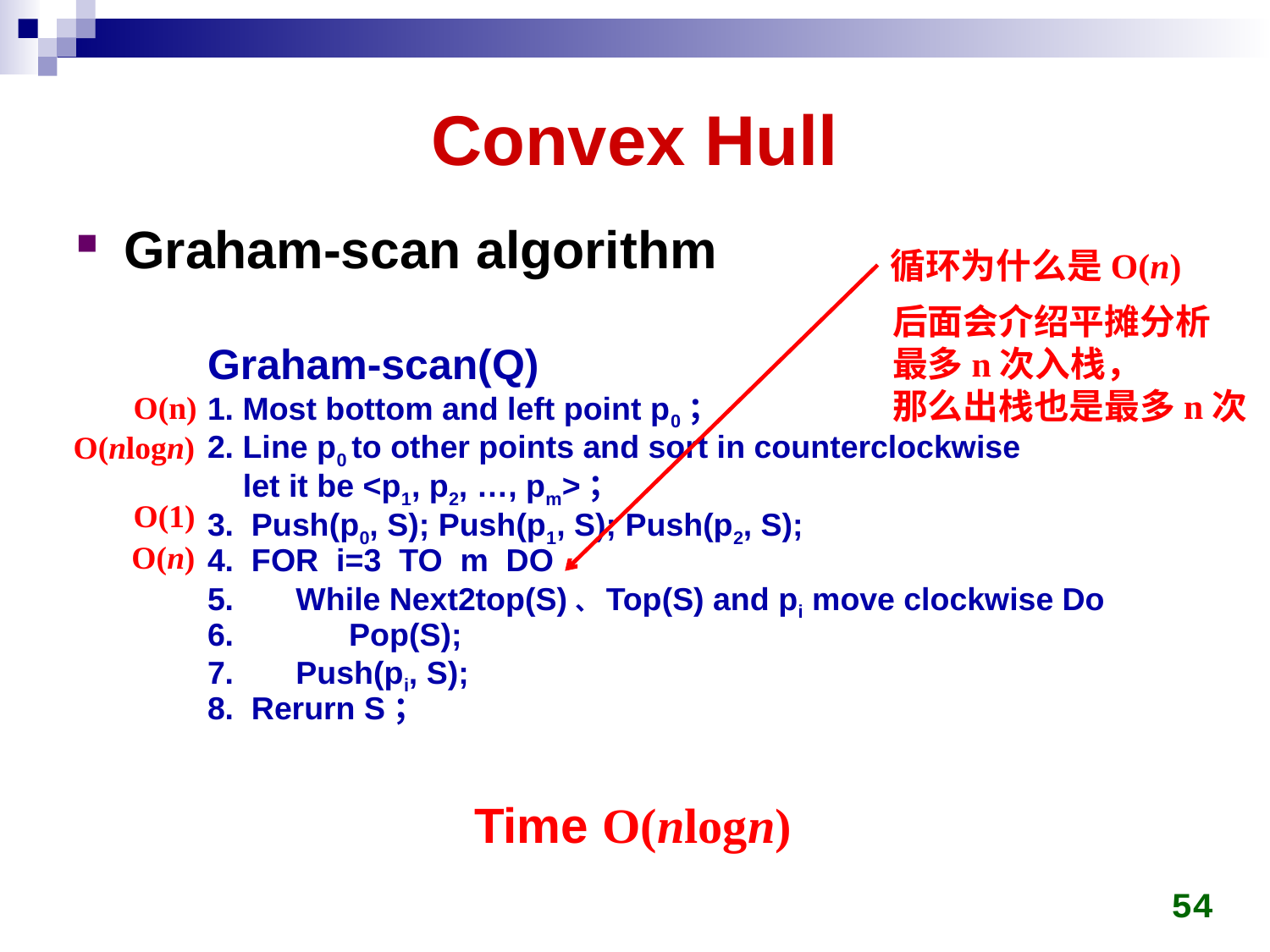

# Convex Hull
Graham-scan algorithm
循环为什么是O(n)
后面会介绍平摊分析
最多n次入栈，
那么出栈也是最多n次
Graham-scan(Q)
1. Most bottom and left point p0；
2. Line p0 to other points and sort in counterclockwise
    let it be <p1, p2, …, pm>；
3.  Push(p0, S); Push(p1, S); Push(p2, S);
4.  FOR  i=3  TO  m  DO
5.       While Next2top(S)、Top(S) and pi move clockwise Do
6.             Pop(S);
7.       Push(pi, S);
8.  Rerurn S；
O(n)
O(nlogn)
O(1)
O(n)
Time O(nlogn)
54